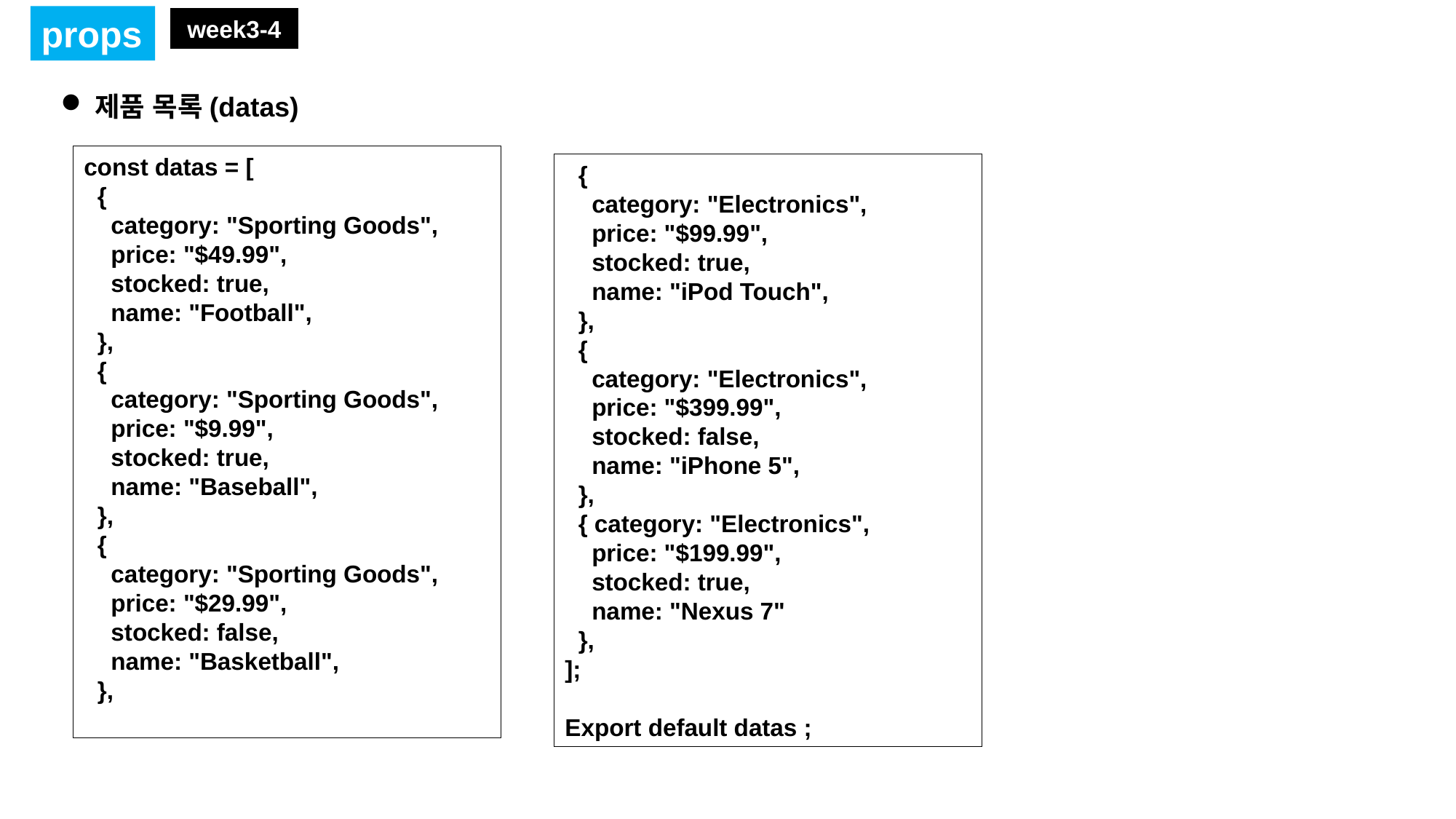

props
week3-4
제품 목록(datas)
const datas = [
  {
    category: "Sporting Goods",
    price: "$49.99",
    stocked: true,
    name: "Football",
  },
  {
    category: "Sporting Goods",
    price: "$9.99",
    stocked: true,
    name: "Baseball",
  },
  {
    category: "Sporting Goods",
    price: "$29.99",
    stocked: false,
    name: "Basketball",
  },

  {
    category: "Electronics",
    price: "$99.99",
    stocked: true,
    name: "iPod Touch",
  },
  {
    category: "Electronics",
    price: "$399.99",
    stocked: false,
    name: "iPhone 5",
  },
  { category: "Electronics",
    price: "$199.99",
    stocked: true,
    name: "Nexus 7"
  },
];

Export default datas ;